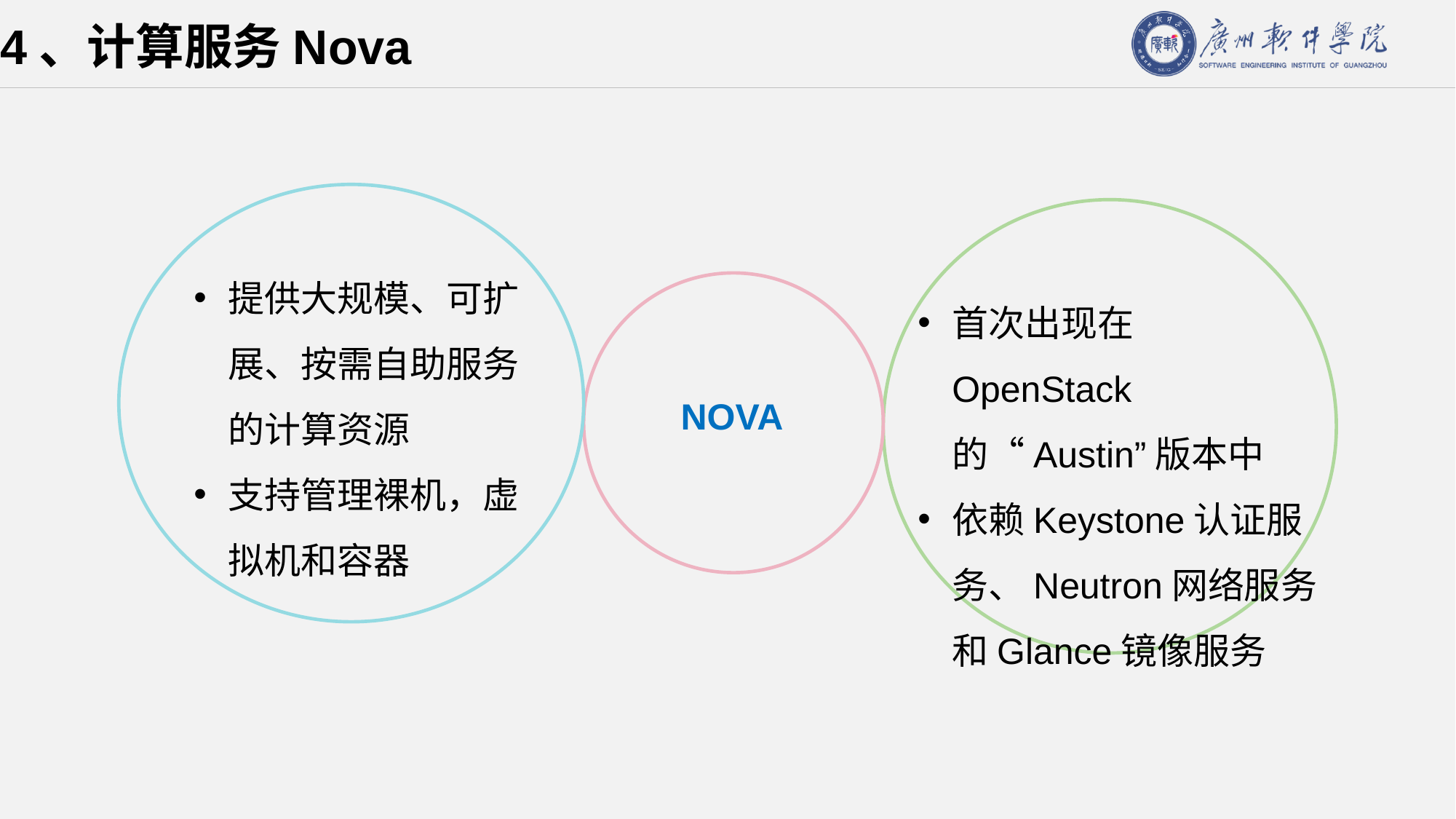

# 4、计算服务Nova

提供大规模、可扩展、按需自助服务的计算资源
支持管理裸机，虚拟机和容器

首次出现在OpenStack的“Austin”版本中
依赖Keystone认证服务、Neutron网络服务和Glance镜像服务
NOVA